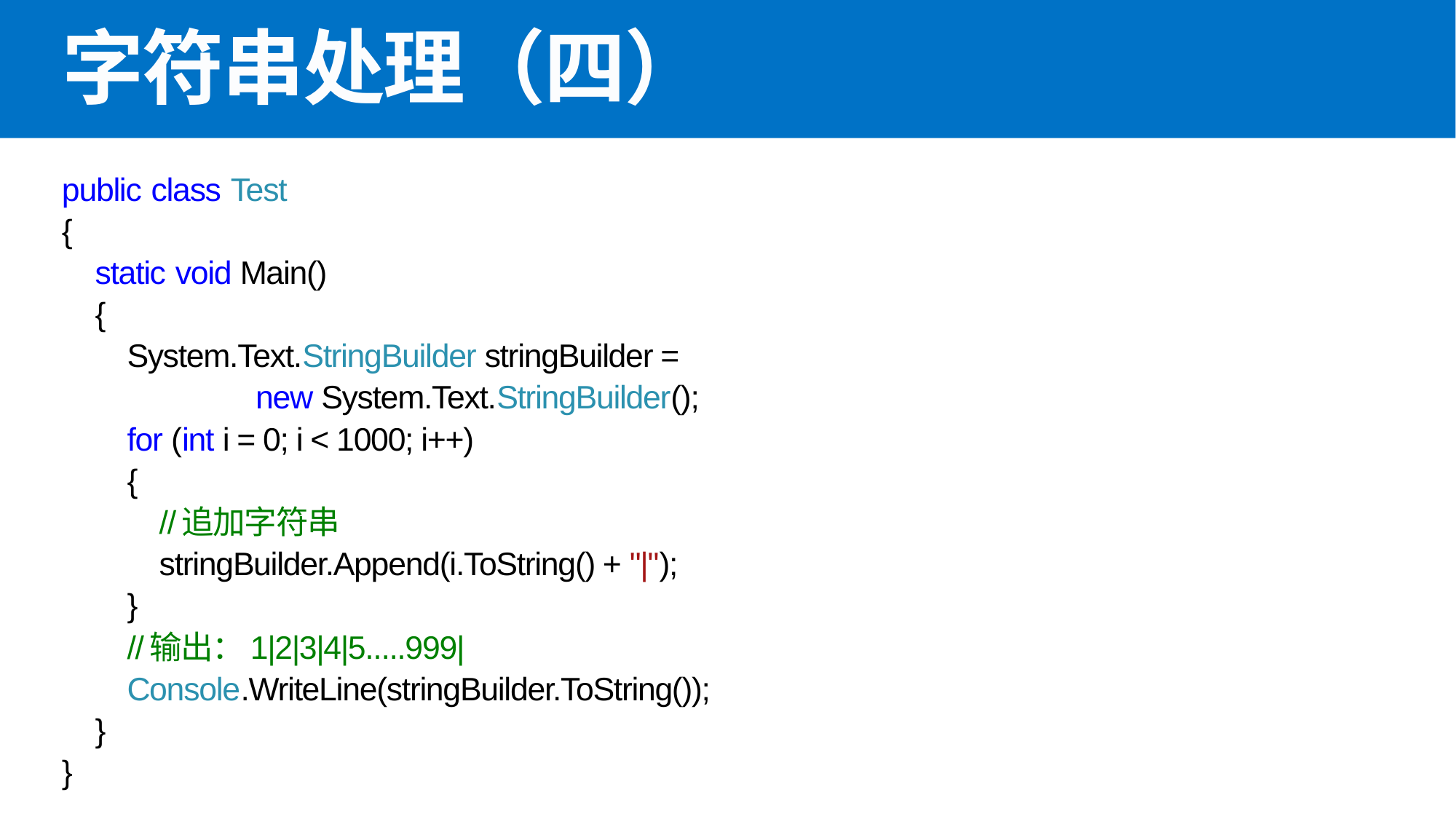

# 字符串处理（四）
public class Test
{
    static void Main()
    {
        System.Text.StringBuilder stringBuilder =
                        new System.Text.StringBuilder();
        for (int i = 0; i < 1000; i++)
        {
            //追加字符串
            stringBuilder.Append(i.ToString() + "|");
        }
        //输出：1|2|3|4|5.....999|
        Console.WriteLine(stringBuilder.ToString());
    }
}